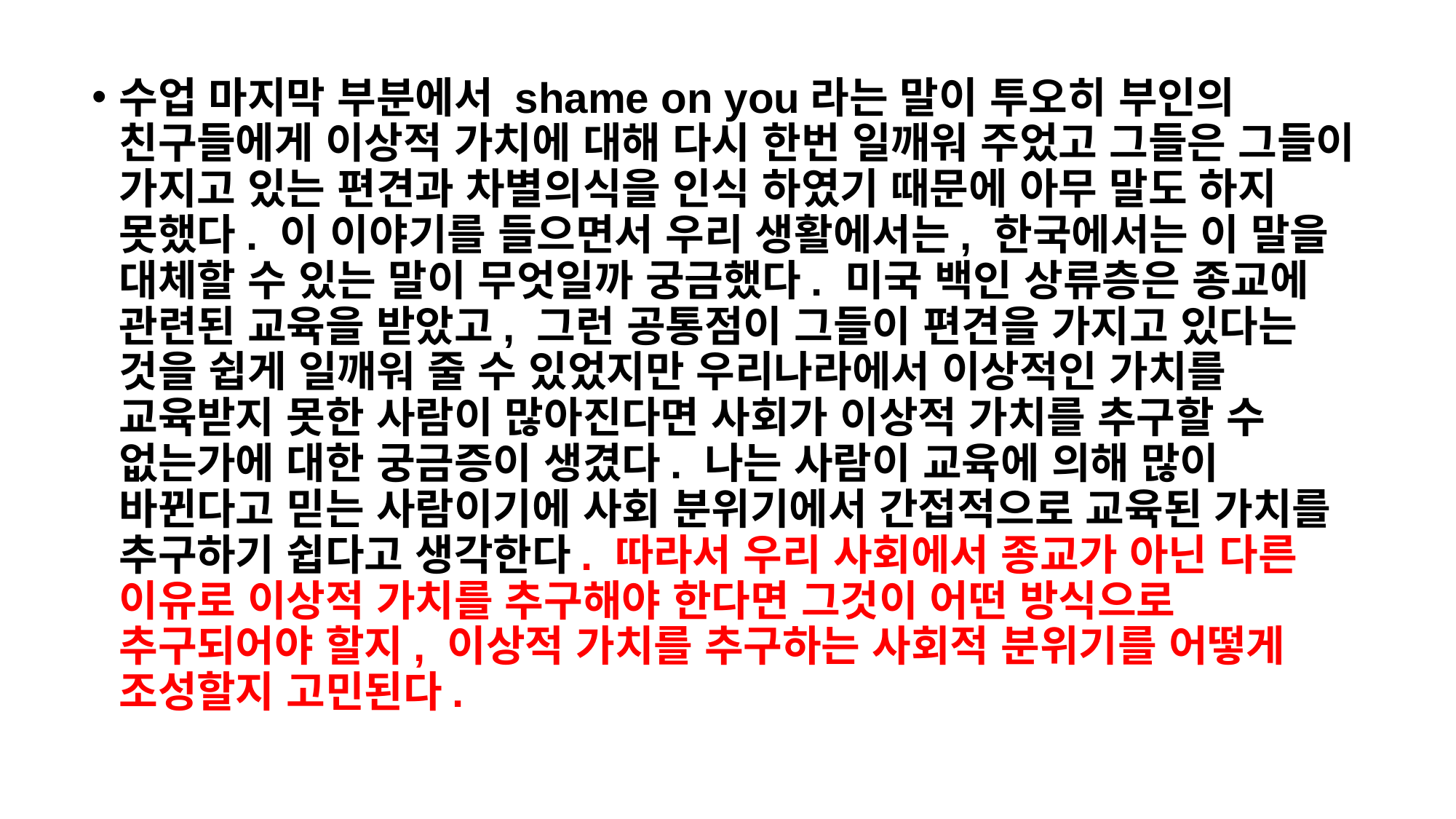

수업 마지막 부분에서 shame on you라는 말이 투오히 부인의 친구들에게 이상적 가치에 대해 다시 한번 일깨워 주었고 그들은 그들이 가지고 있는 편견과 차별의식을 인식 하였기 때문에 아무 말도 하지 못했다. 이 이야기를 들으면서 우리 생활에서는, 한국에서는 이 말을 대체할 수 있는 말이 무엇일까 궁금했다. 미국 백인 상류층은 종교에 관련된 교육을 받았고, 그런 공통점이 그들이 편견을 가지고 있다는 것을 쉽게 일깨워 줄 수 있었지만 우리나라에서 이상적인 가치를 교육받지 못한 사람이 많아진다면 사회가 이상적 가치를 추구할 수 없는가에 대한 궁금증이 생겼다. 나는 사람이 교육에 의해 많이 바뀐다고 믿는 사람이기에 사회 분위기에서 간접적으로 교육된 가치를 추구하기 쉽다고 생각한다. 따라서 우리 사회에서 종교가 아닌 다른 이유로 이상적 가치를 추구해야 한다면 그것이 어떤 방식으로 추구되어야 할지, 이상적 가치를 추구하는 사회적 분위기를 어떻게 조성할지 고민된다.